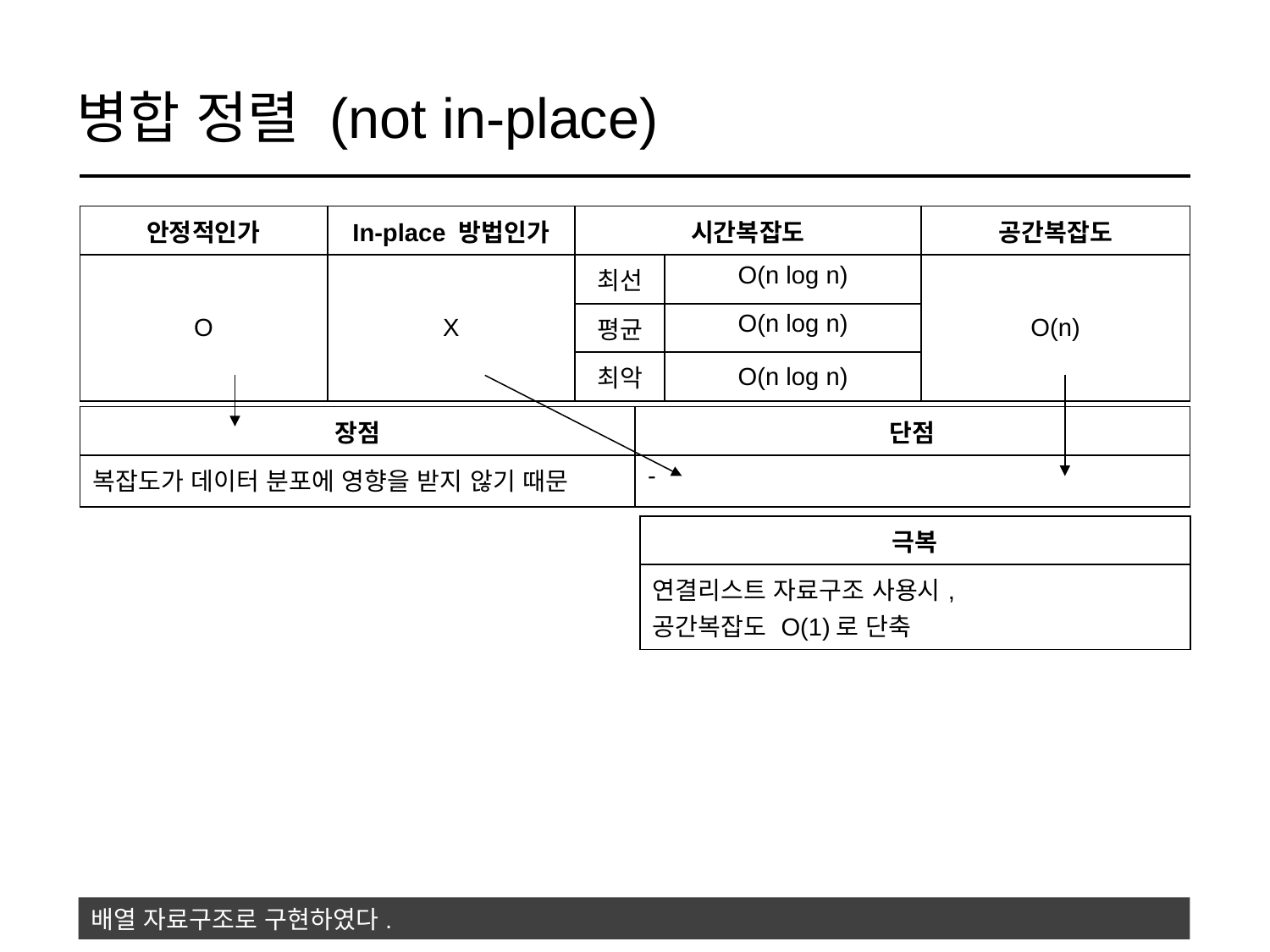

# 병합 정렬 (not in-place)
| 안정적인가 | In-place 방법인가 | 시간복잡도 |  | 공간복잡도 |
| --- | --- | --- | --- | --- |
| O | X | 최선 | O(n log n) | O(n) |
|  |  | 평균 | O(n log n) |  |
|  |  | 최악 | O(n log n) |  |
| 장점 | 단점 |
| --- | --- |
| 복잡도가 데이터 분포에 영향을 받지 않기 때문 | - |
| 극복 |
| --- |
| 연결리스트 자료구조 사용시, 공간복잡도 O(1)로 단축 |
배열 자료구조로 구현하였다.